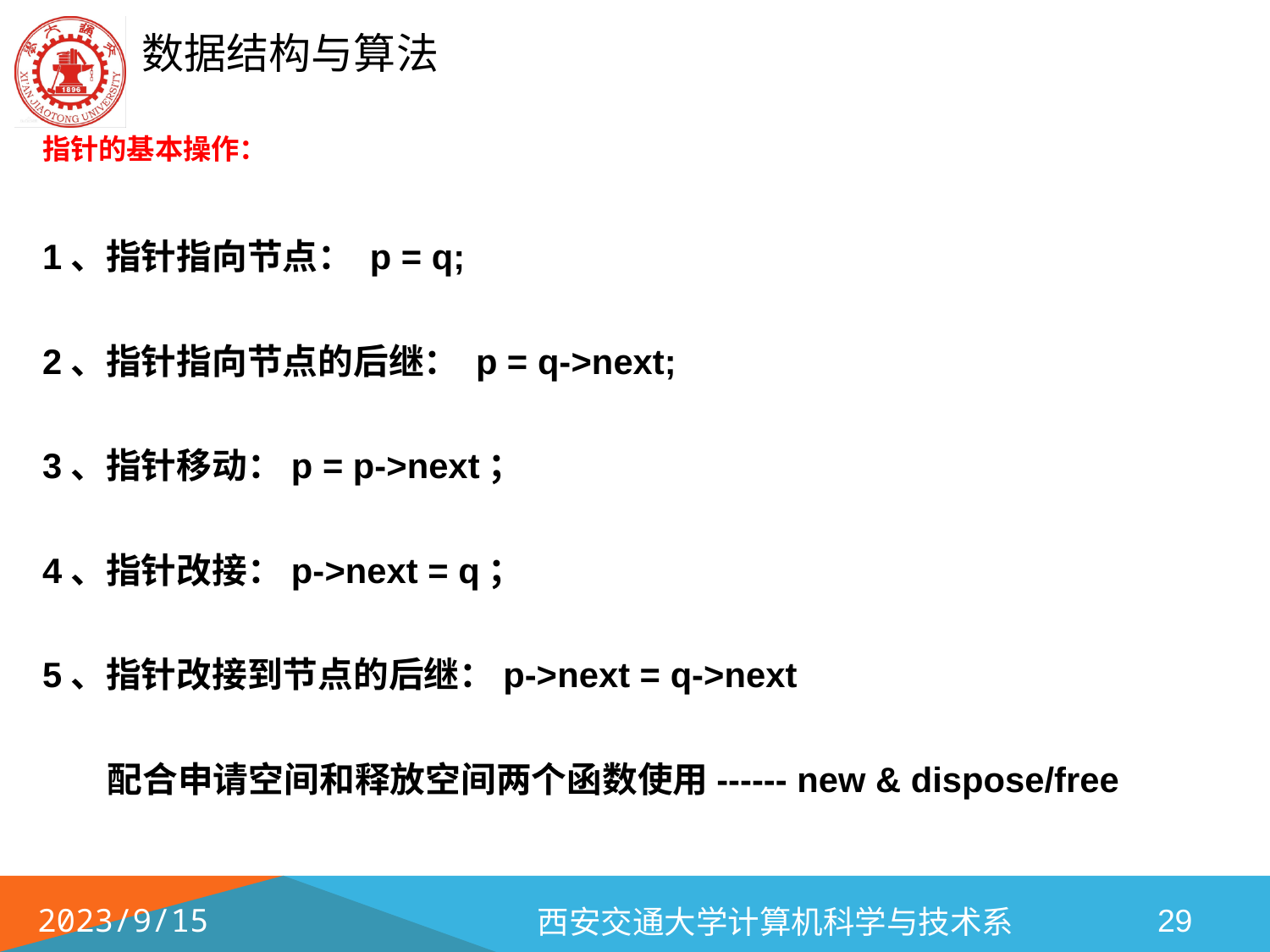

指针的基本操作：

1、指针指向节点： p = q;

2、指针指向节点的后继： p = q->next;

3、指针移动：p = p->next；

4、指针改接：p->next = q；

5、指针改接到节点的后继：p->next = q->next

       配合申请空间和释放空间两个函数使用------ new & dispose/free